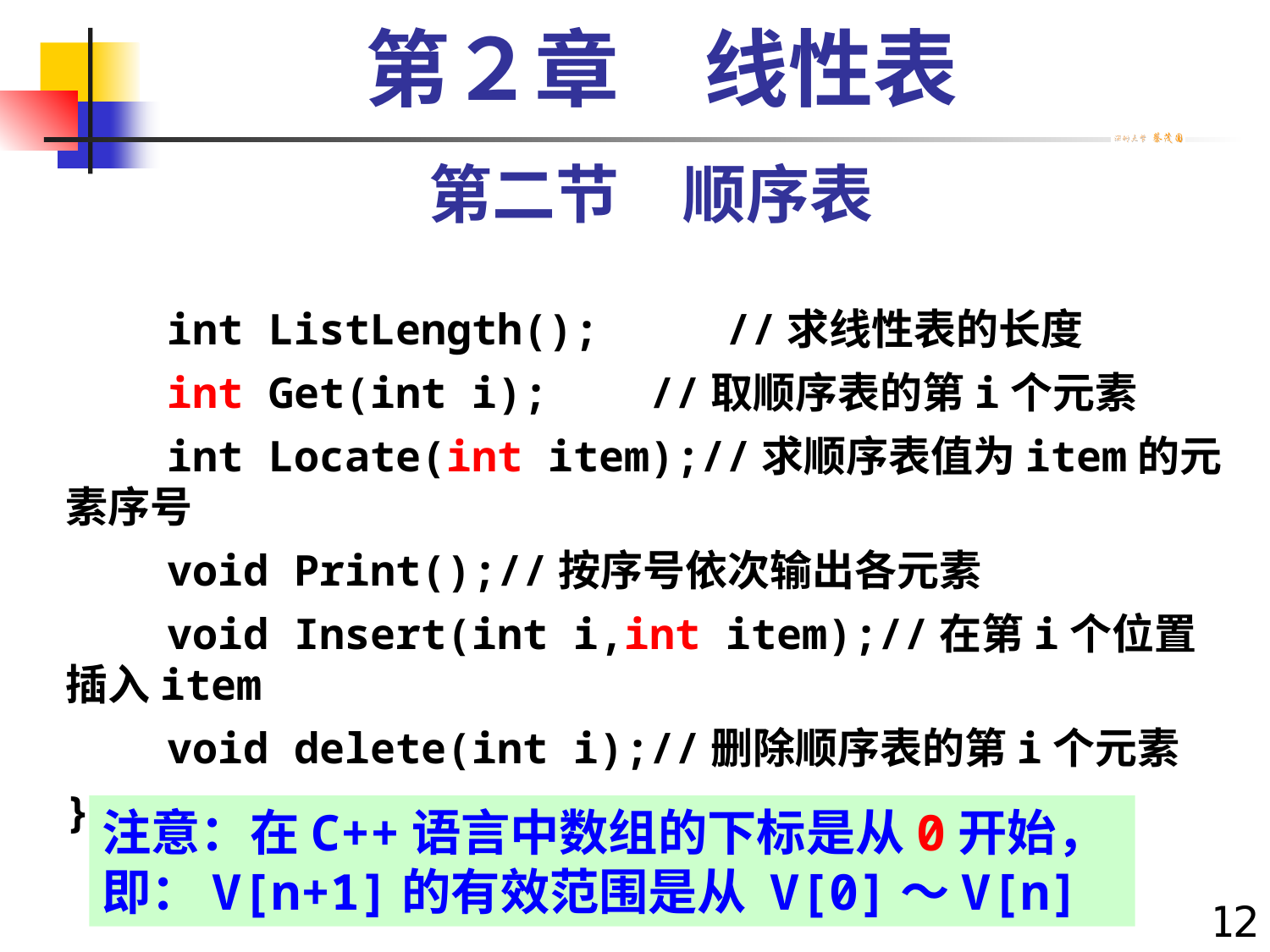

第２章　线性表
第二节　顺序表
    int ListLength();     //求线性表的长度
    int Get(int i);    //取顺序表的第i个元素
    int Locate(int item);//求顺序表值为item的元素序号
    void Print();//按序号依次输出各元素
    void Insert(int i,int item);//在第i个位置插入item
    void delete(int i);//删除顺序表的第i个元素
};
注意：在C++语言中数组的下标是从0开始，即：V[n+1]的有效范围是从 V[0]～V[n]
12